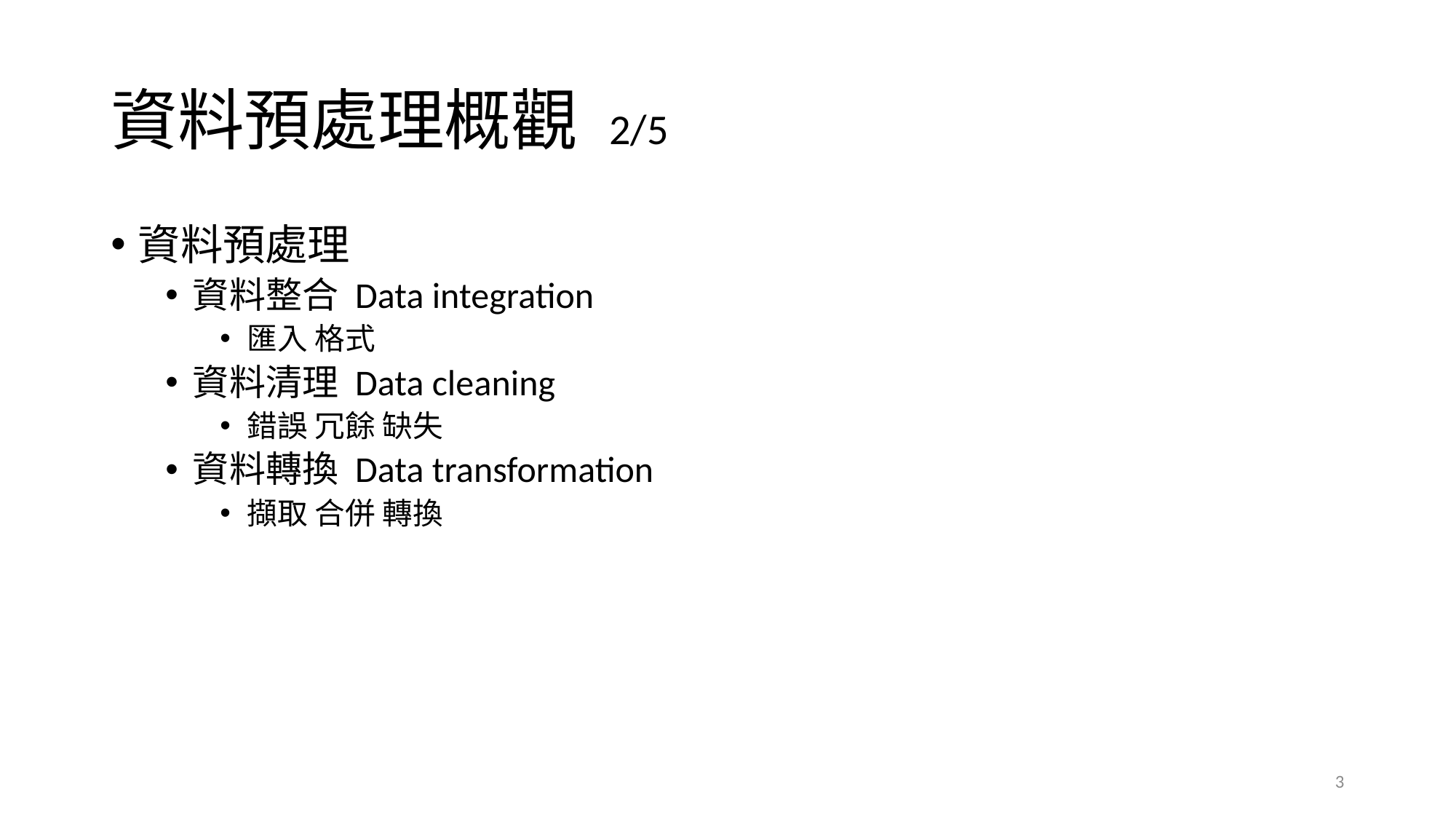

# 資料預處理概觀 2/5
資料預處理
資料整合 Data integration
匯入 格式
資料清理 Data cleaning
錯誤 冗餘 缺失
資料轉換 Data transformation
擷取 合併 轉換
3